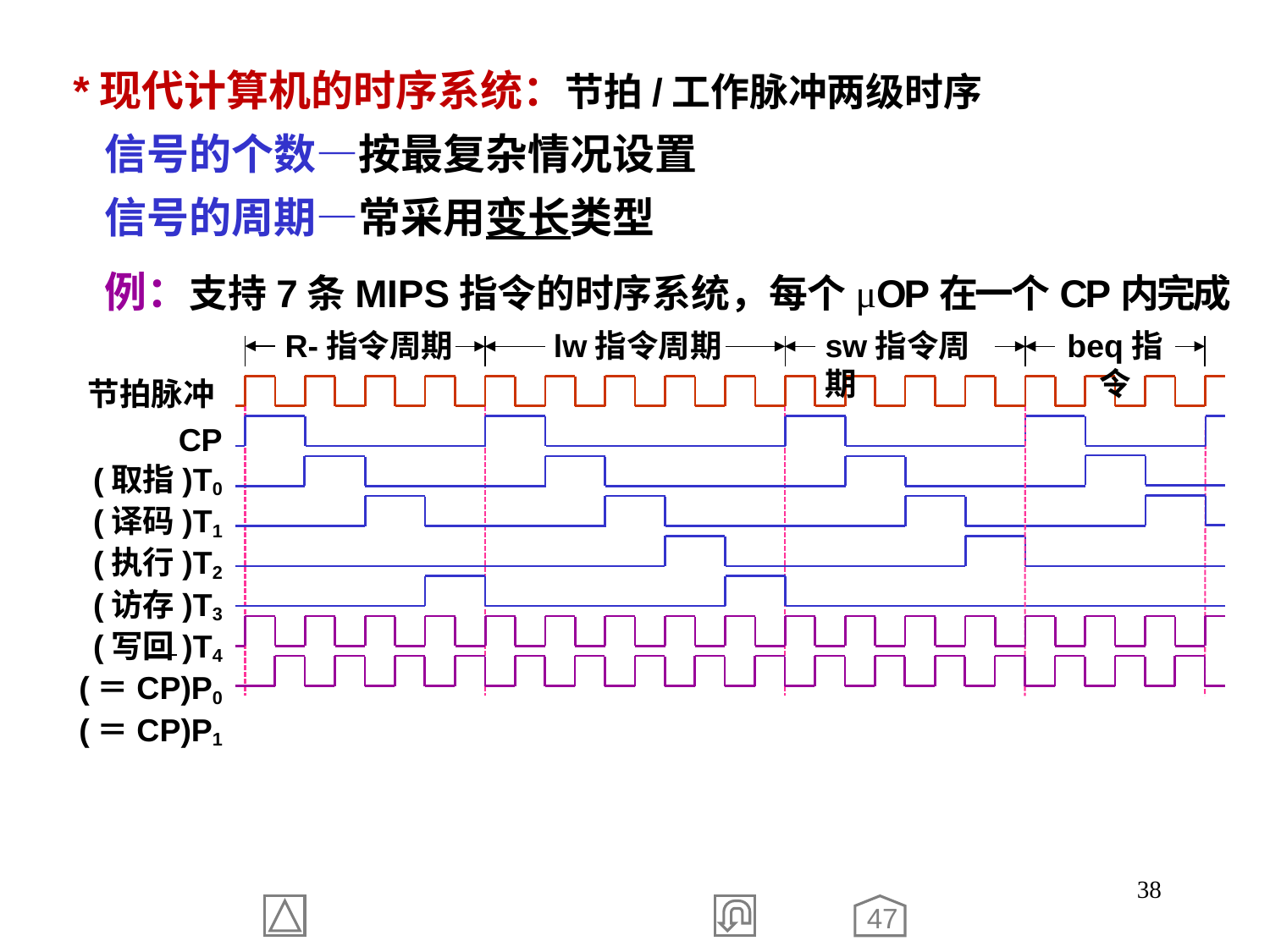

*现代计算机的时序系统：节拍/工作脉冲两级时序
      信号的个数—按最复杂情况设置
      信号的周期—常采用变长类型
      例：支持7条MIPS指令的时序系统，每个μOP在一个CP内完成
R-指令周期
lw指令周期
sw指令周期
beq指令
节拍脉冲CP
(取指)T0
(译码)T1
(执行)T2
(访存)T3
(写回)T4
(＝CP)P0
(＝CP)P1
38

47